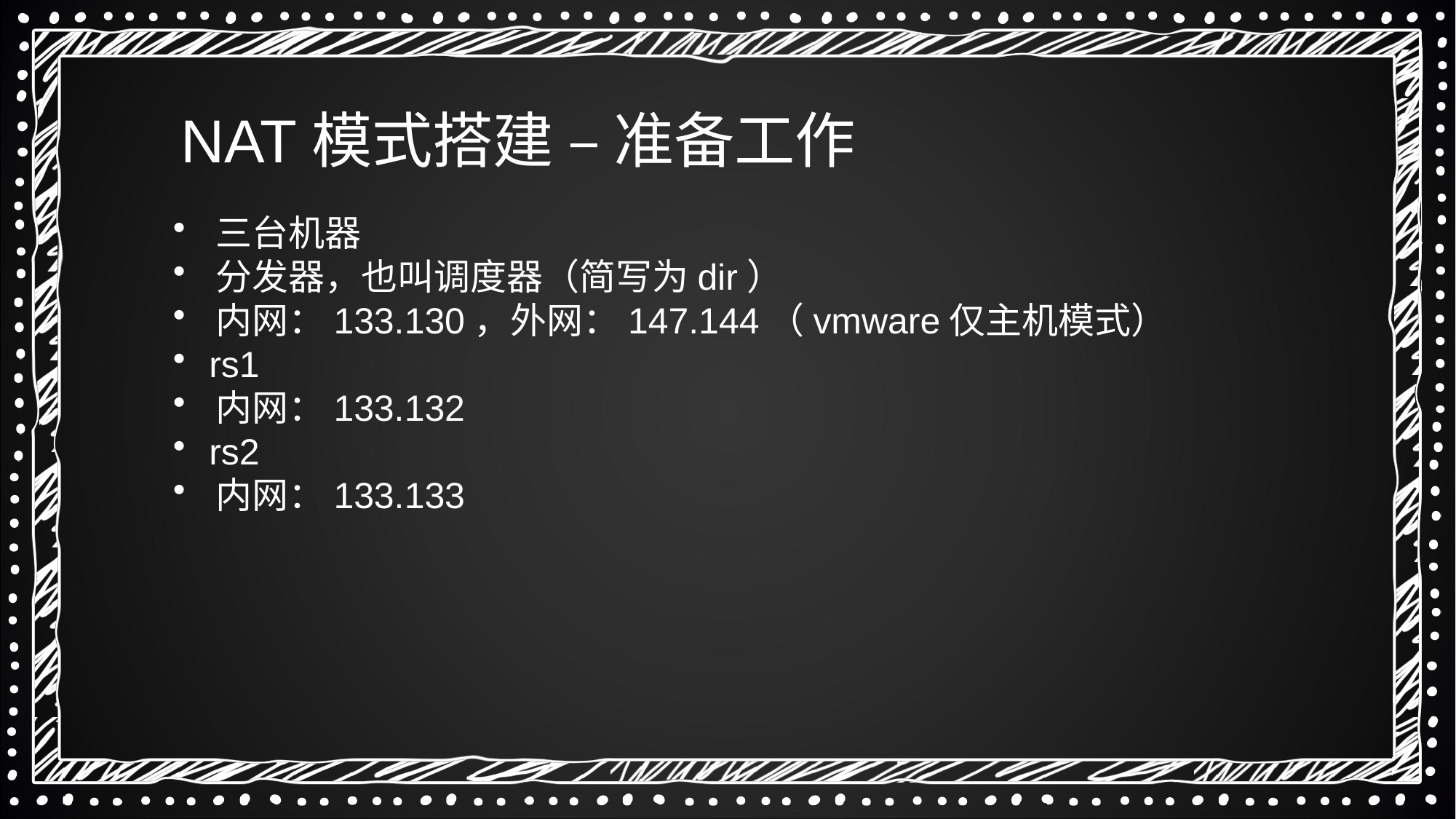

NAT模式搭建 – 准备工作
 三台机器
 分发器，也叫调度器（简写为dir）
 内网：133.130，外网：147.144（vmware仅主机模式）
 rs1
 内网：133.132
 rs2
 内网：133.133